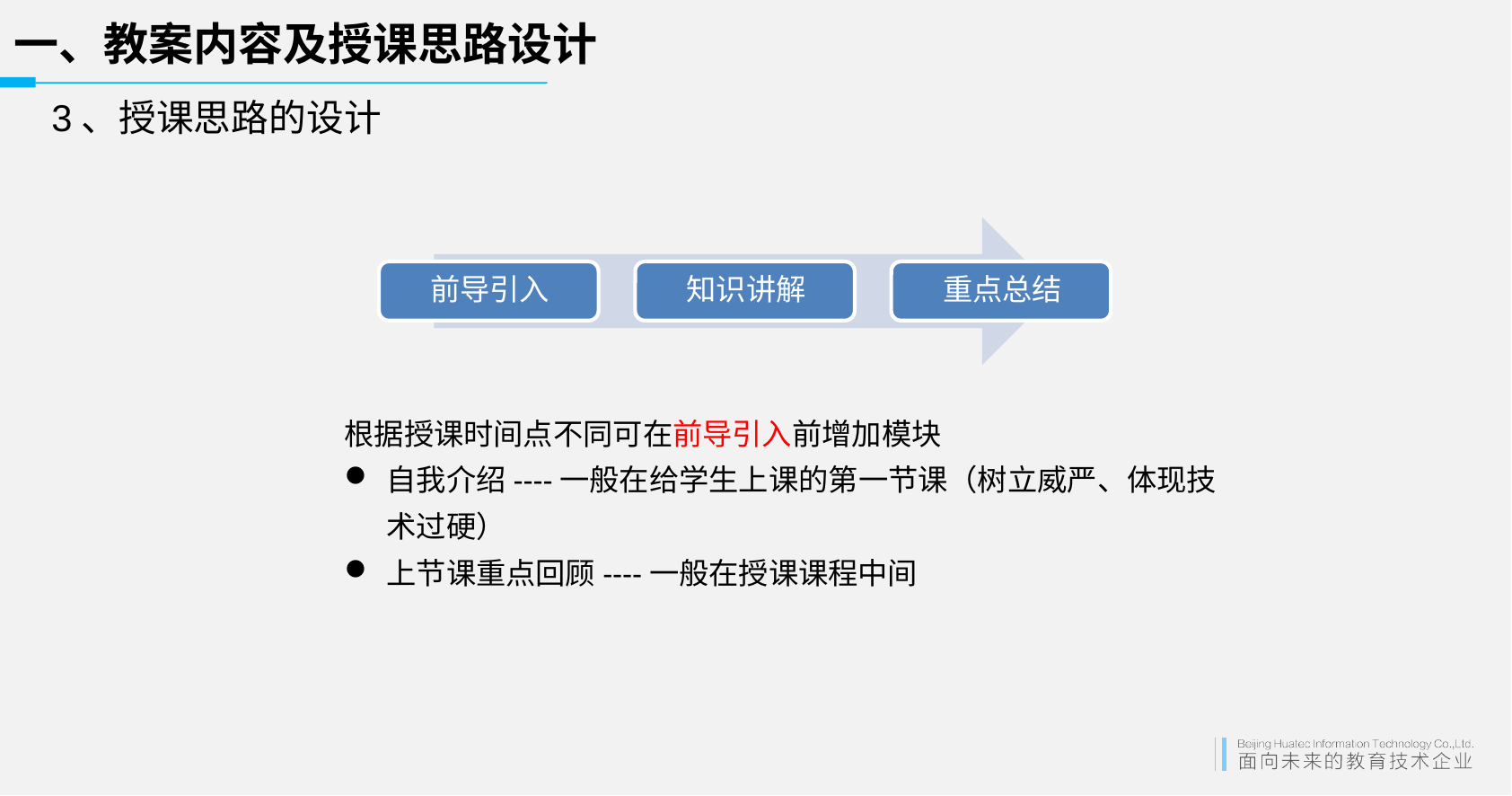

一、教案内容及授课思路设计

3、授课思路的设计
前导引入
知识讲解
重点总结
根据授课时间点不同可在前导引入前增加模块
自我介绍----一般在给学生上课的第一节课（树立威严、体现技术过硬）
上节课重点回顾----一般在授课课程中间